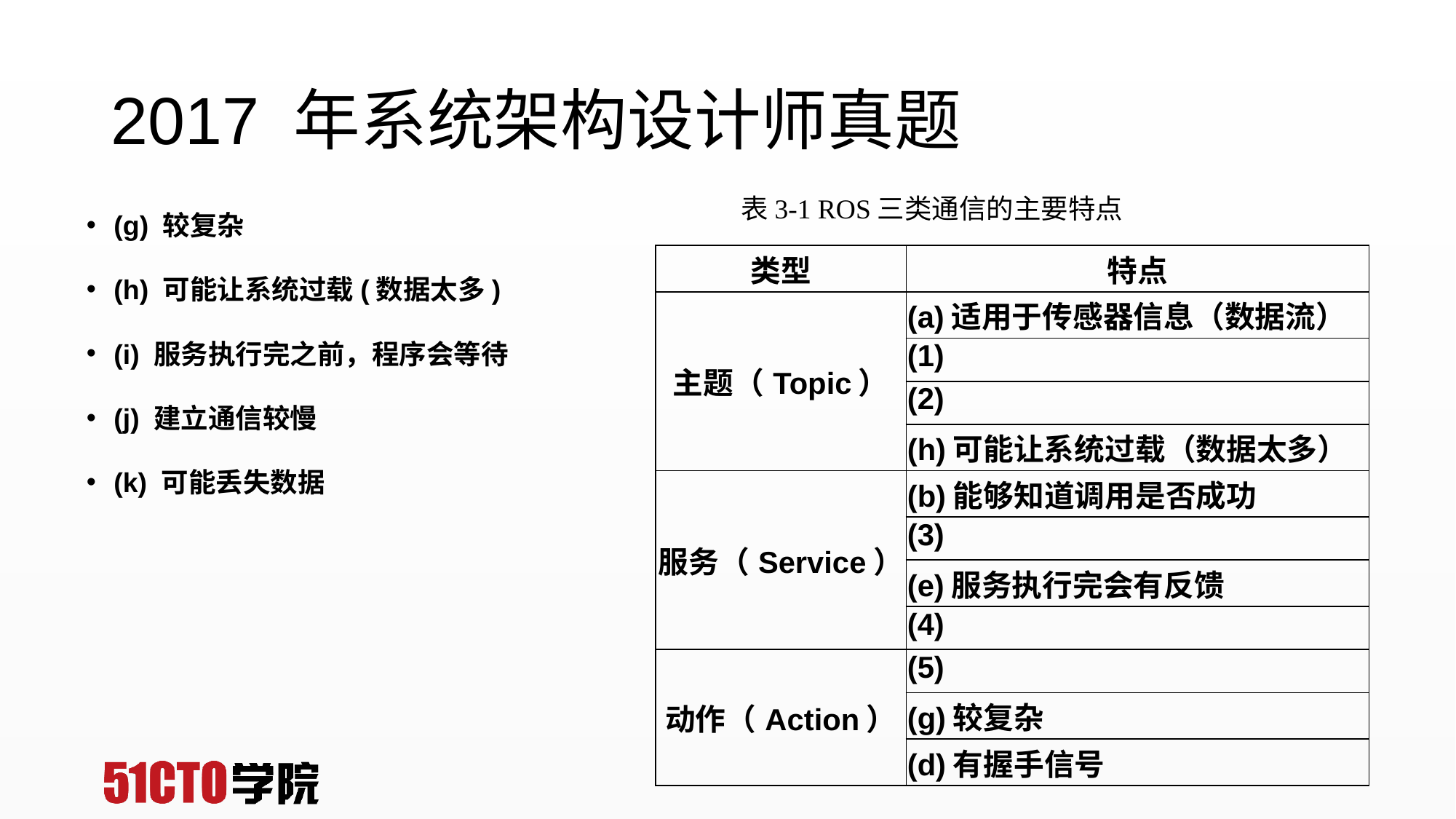

# 2017 年系统架构设计师真题
(g) 较复杂
(h) 可能让系统过载(数据太多)
(i) 服务执行完之前，程序会等待
(j) 建立通信较慢
(k) 可能丢失数据
表3-1 ROS三类通信的主要特点
| 类型 | 特点 |
| --- | --- |
| 主题（Topic） | (a)适用于传感器信息（数据流） |
|  | (1) |
|  | (2) |
|  | (h)可能让系统过载（数据太多） |
| 服务（Service） | (b)能够知道调用是否成功 |
|  | (3) |
|  | (e)服务执行完会有反馈 |
|  | (4) |
| 动作（Action） | (5) |
|  | (g)较复杂 |
|  | (d)有握手信号 |